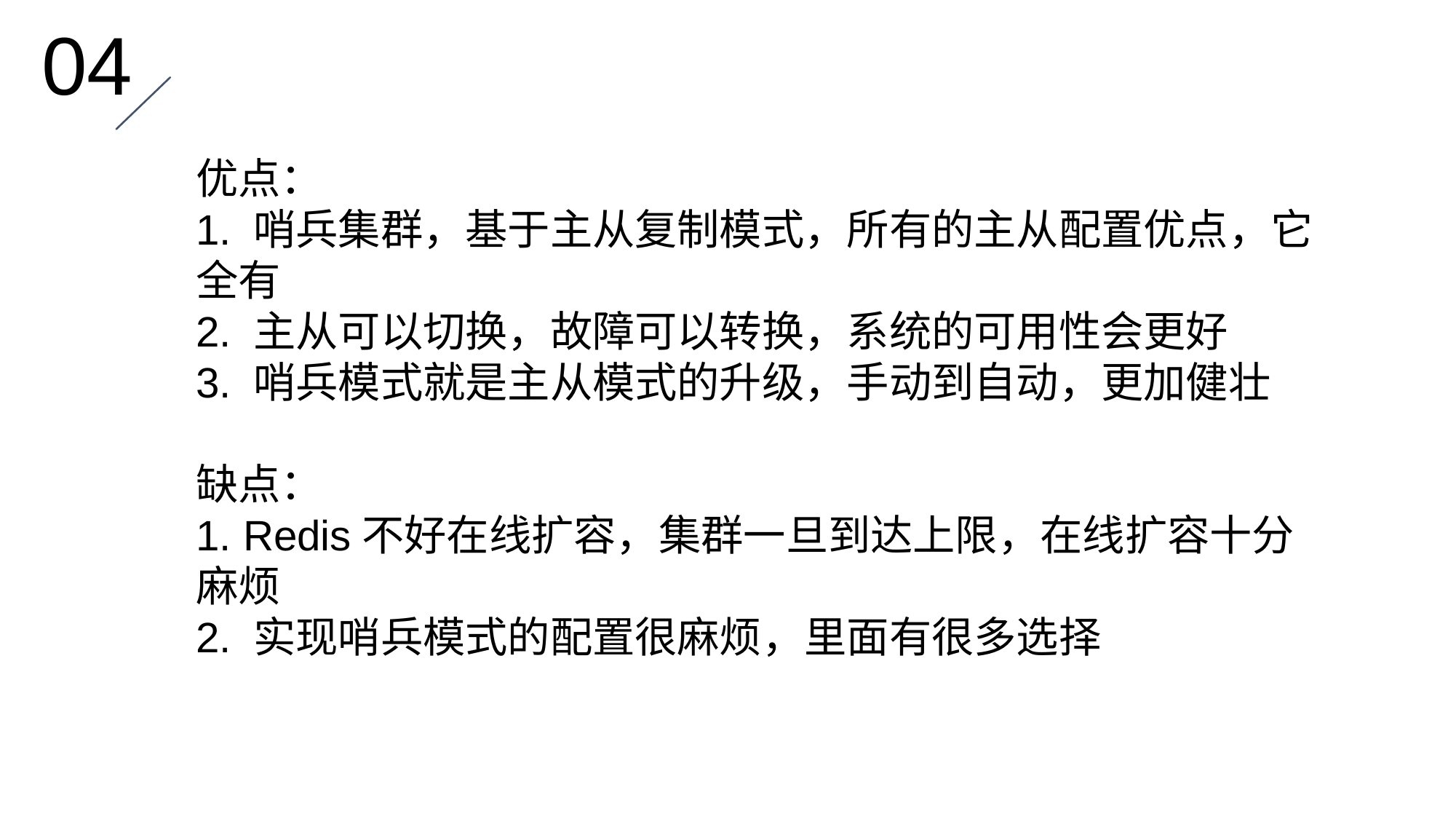

04
优点：
1. 哨兵集群，基于主从复制模式，所有的主从配置优点，它全有
2. 主从可以切换，故障可以转换，系统的可用性会更好
3. 哨兵模式就是主从模式的升级，手动到自动，更加健壮

缺点：
1. Redis不好在线扩容，集群一旦到达上限，在线扩容十分麻烦
2. 实现哨兵模式的配置很麻烦，里面有很多选择